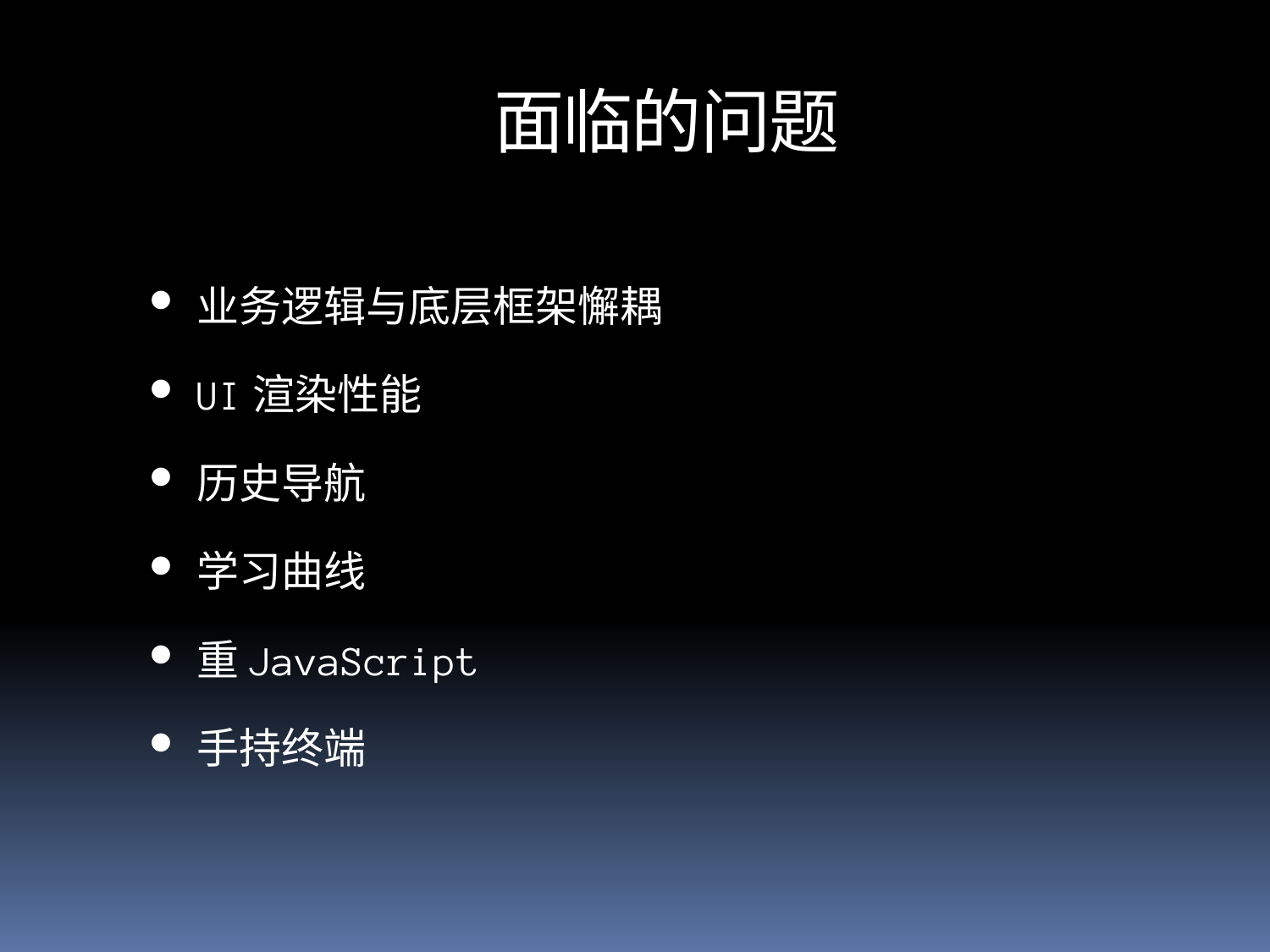

# 面临的问题
业务逻辑与底层框架懈耦
UI渲染性能
历史导航
学习曲线
重JavaScript
手持终端